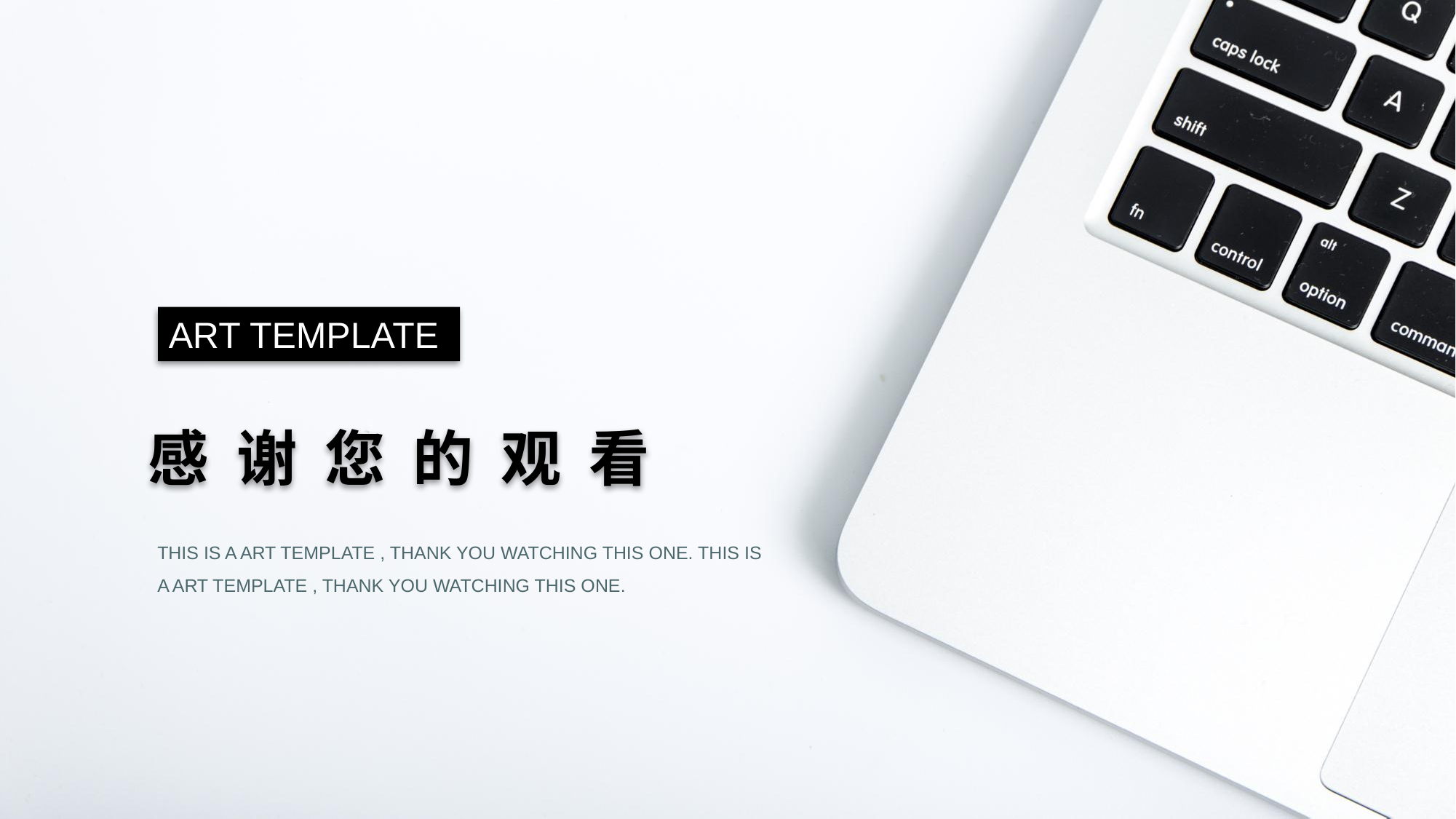

ART TEMPLATE
感  谢  您  的  观  看
THIS IS A ART TEMPLATE , THANK YOU WATCHING THIS ONE. THIS IS A ART TEMPLATE , THANK YOU WATCHING THIS ONE.